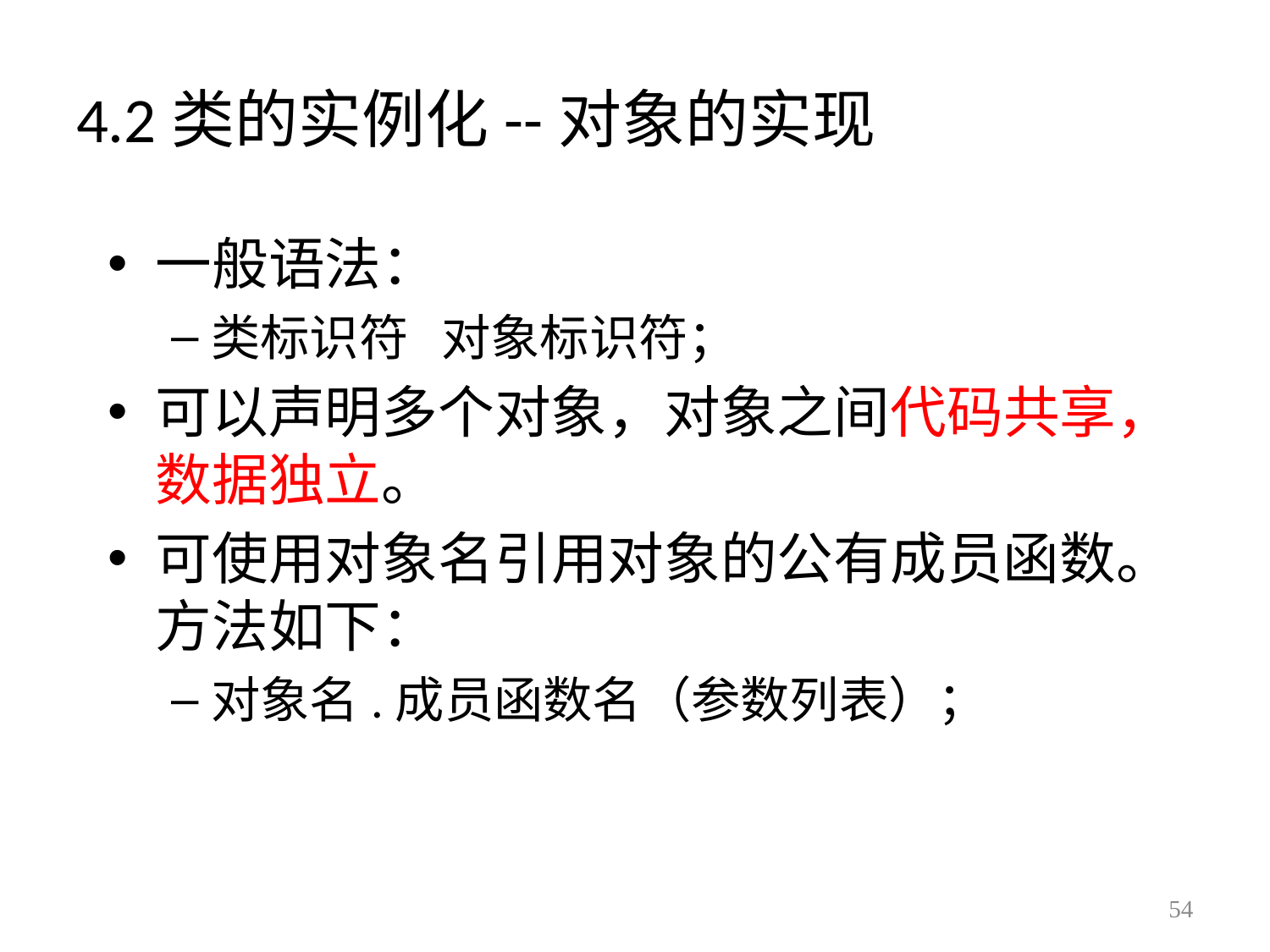

# 4.2类的实例化--对象的实现
一般语法：
类标识符   对象标识符；
可以声明多个对象，对象之间代码共享，数据独立。
可使用对象名引用对象的公有成员函数。方法如下：
对象名.成员函数名（参数列表）；
54